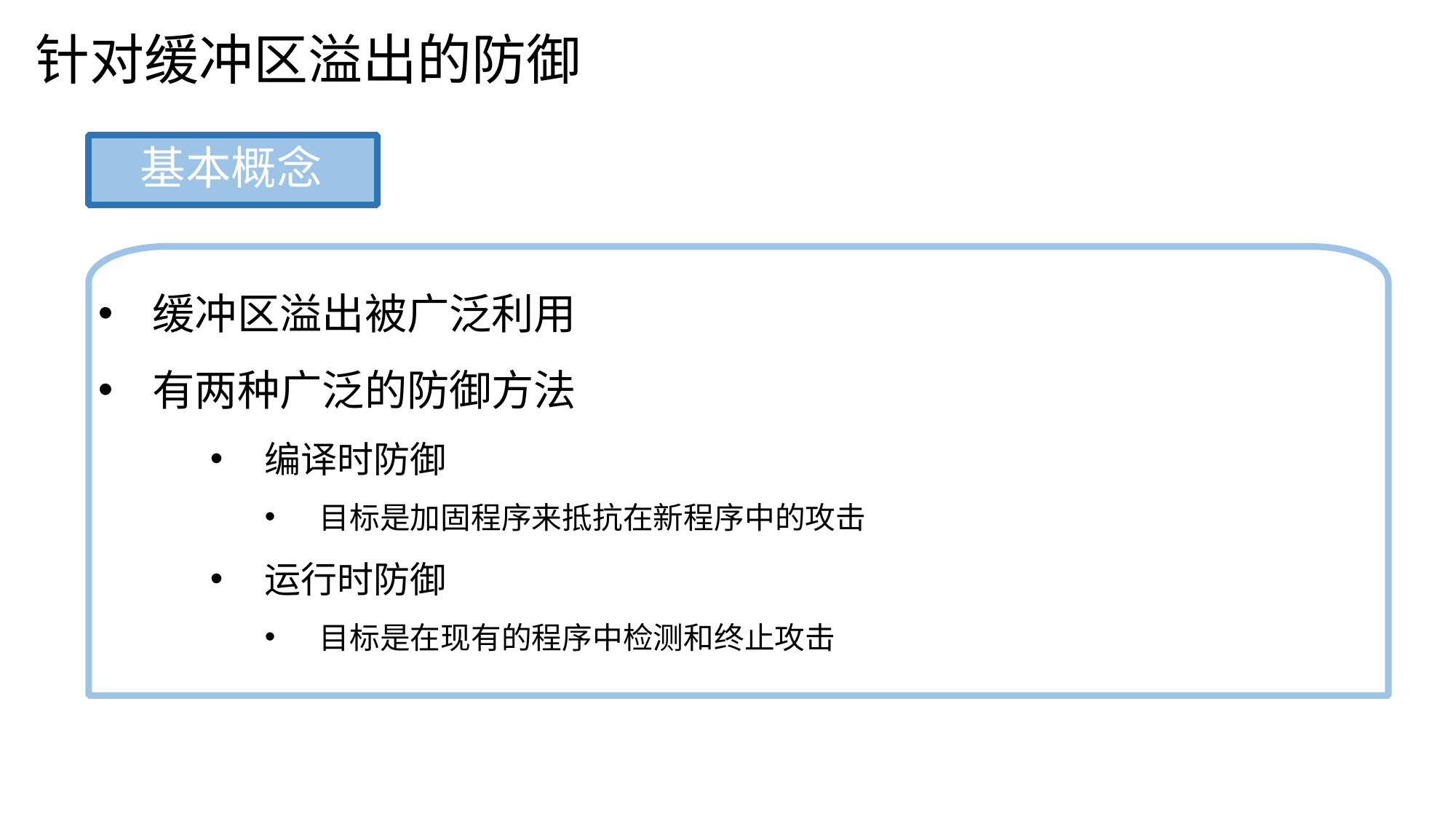

针对缓冲区溢出的防御

基本概念
缓冲区溢出被广泛利用
有两种广泛的防御方法
编译时防御
目标是加固程序来抵抗在新程序中的攻击
运行时防御
目标是在现有的程序中检测和终止攻击